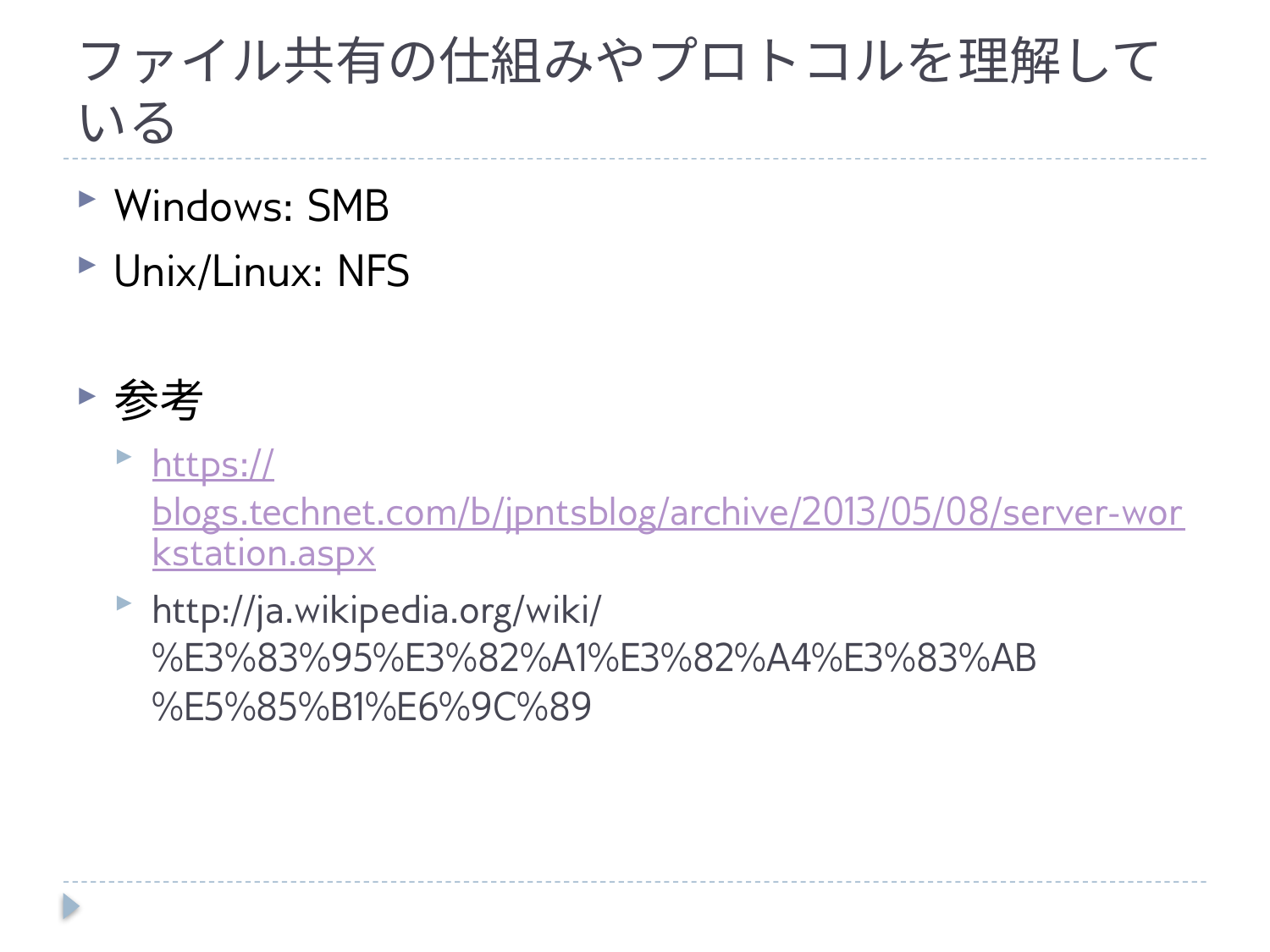

# ファイル共有の仕組みやプロトコルを理解している
Windows: SMB
Unix/Linux: NFS

参考
https://blogs.technet.com/b/jpntsblog/archive/2013/05/08/server-workstation.aspx
http://ja.wikipedia.org/wiki/%E3%83%95%E3%82%A1%E3%82%A4%E3%83%AB%E5%85%B1%E6%9C%89